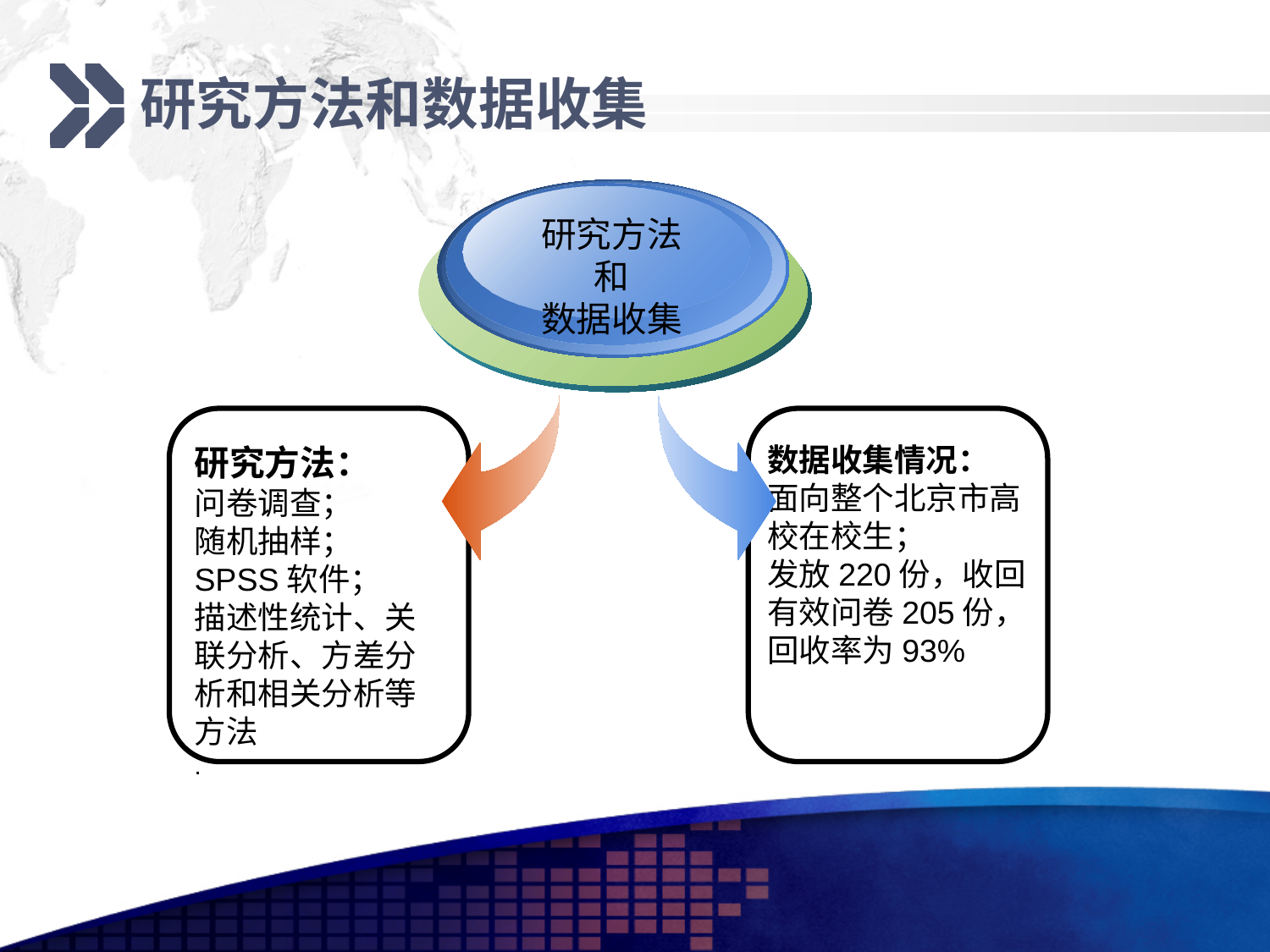

# 研究方法和数据收集

研究方法
和
数据收集

研究方法：
问卷调查；
随机抽样；
SPSS软件；
描述性统计、关联分析、方差分析和相关分析等方法
.

数据收集情况：
面向整个北京市高校在校生；
发放220份，收回有效问卷205份，
回收率为93%